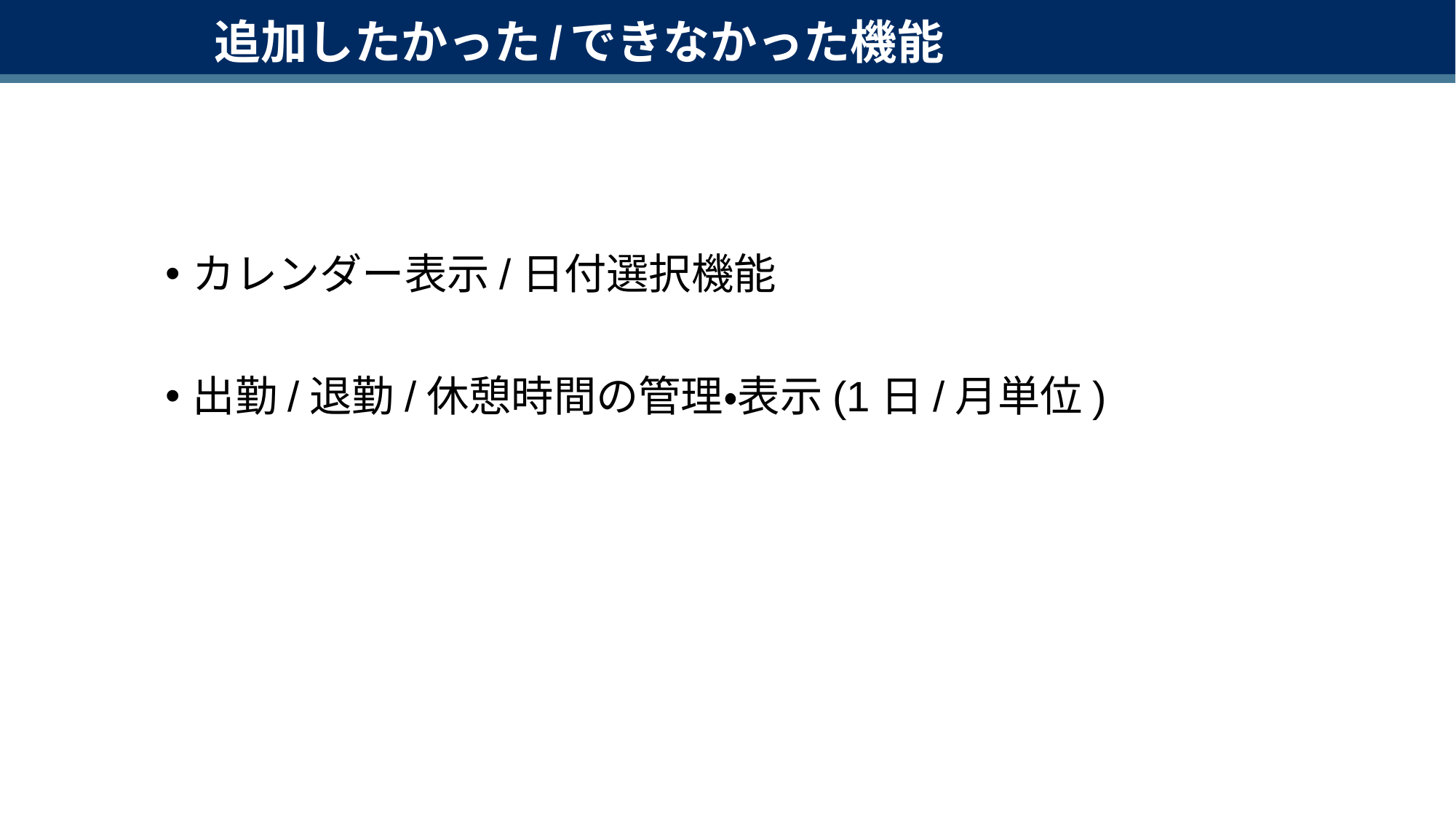

追加したかった/できなかった機能
カレンダー表示/日付選択機能

出勤/退勤/休憩時間の管理・表示(1日/月単位)